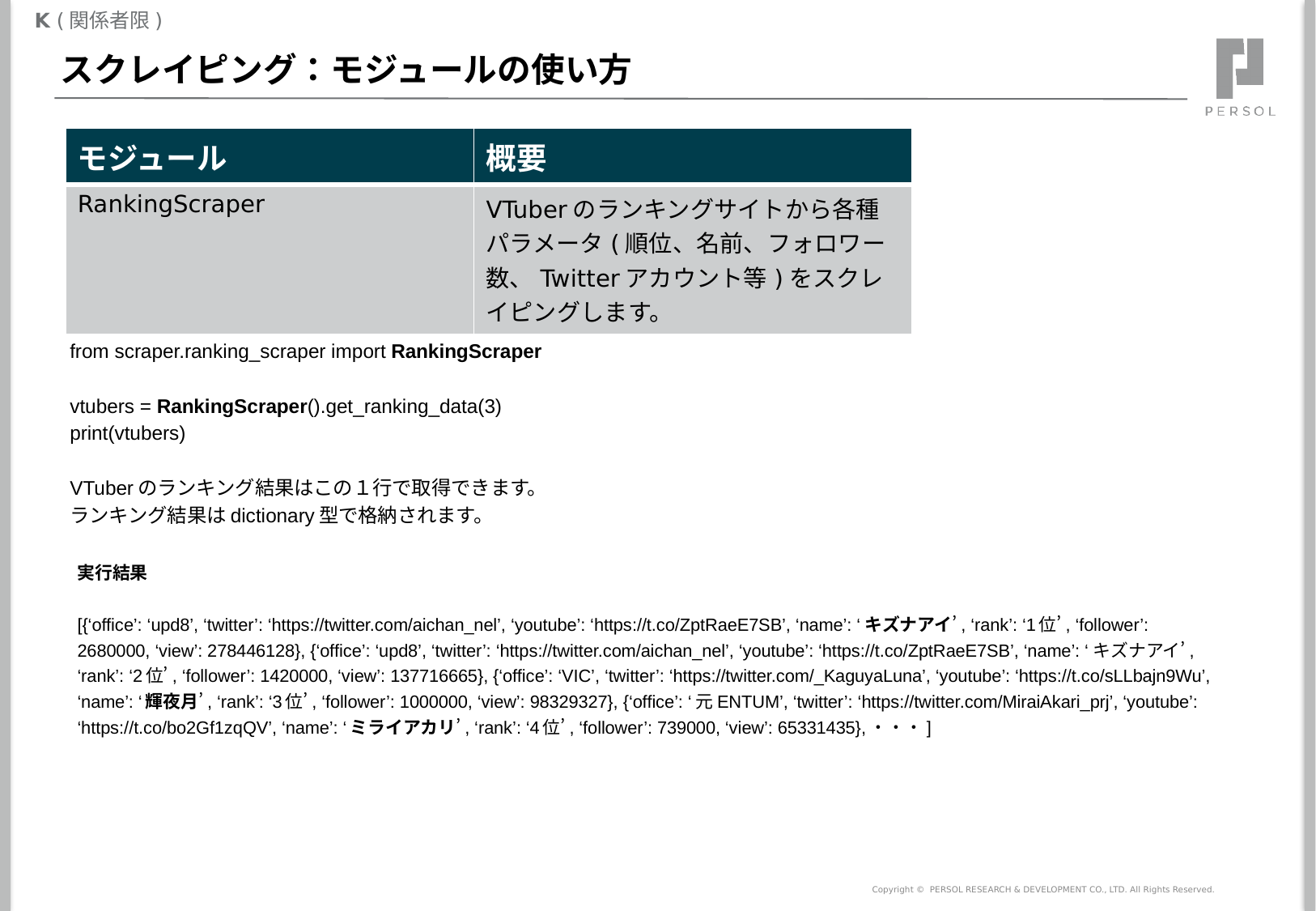

# スクレイピング：モジュールの使い方
| モジュール | 概要 |
| --- | --- |
| RankingScraper | VTuberのランキングサイトから各種パラメータ(順位、名前、フォロワー数、Twitterアカウント等)をスクレイピングします。 |
from scraper.ranking_scraper import RankingScraper

vtubers = RankingScraper().get_ranking_data(3)
print(vtubers)

VTuberのランキング結果はこの１行で取得できます。
ランキング結果はdictionary型で格納されます。
実行結果

[{‘office’: ‘upd8’, ‘twitter’: ‘https://twitter.com/aichan_nel’, ‘youtube’: ‘https://t.co/ZptRaeE7SB’, ‘name’: ‘キズナアイ’, ‘rank’: ‘1位’, ‘follower’: 2680000, ‘view’: 278446128}, {‘office’: ‘upd8’, ‘twitter’: ‘https://twitter.com/aichan_nel’, ‘youtube’: ‘https://t.co/ZptRaeE7SB’, ‘name’: ‘キズナアイ’, ‘rank’: ‘2位’, ‘follower’: 1420000, ‘view’: 137716665}, {‘office’: ‘VIC’, ‘twitter’: ‘https://twitter.com/_KaguyaLuna’, ‘youtube’: ‘https://t.co/sLLbajn9Wu’, ‘name’: ‘輝夜月’, ‘rank’: ‘3位’, ‘follower’: 1000000, ‘view’: 98329327}, {‘office’: ‘元ENTUM’, ‘twitter’: ‘https://twitter.com/MiraiAkari_prj’, ‘youtube’: ‘https://t.co/bo2Gf1zqQV’, ‘name’: ‘ミライアカリ’, ‘rank’: ‘4位’, ‘follower’: 739000, ‘view’: 65331435},・・・]